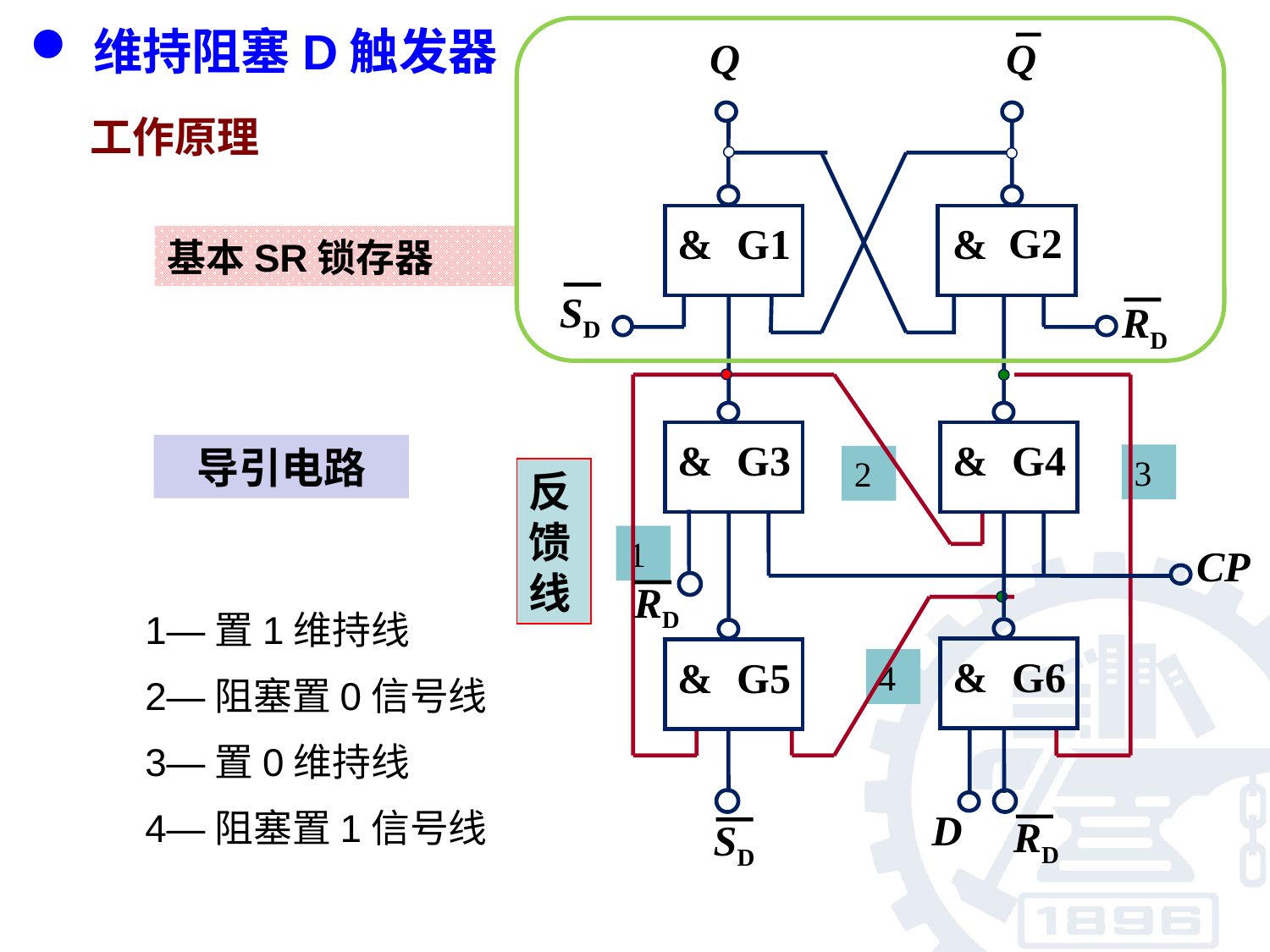

维持阻塞D触发器

Q
Q

G2
&
G1
&
SD

RD

工作原理

基本SR锁存器

&
G3
&
G4

CP

RD

&
G6
&
G5

D
RD

SD

导引电路
3
2
反馈线
1

1—置1维持线
2—阻塞置0信号线
3—置0维持线
4—阻塞置1信号线
4